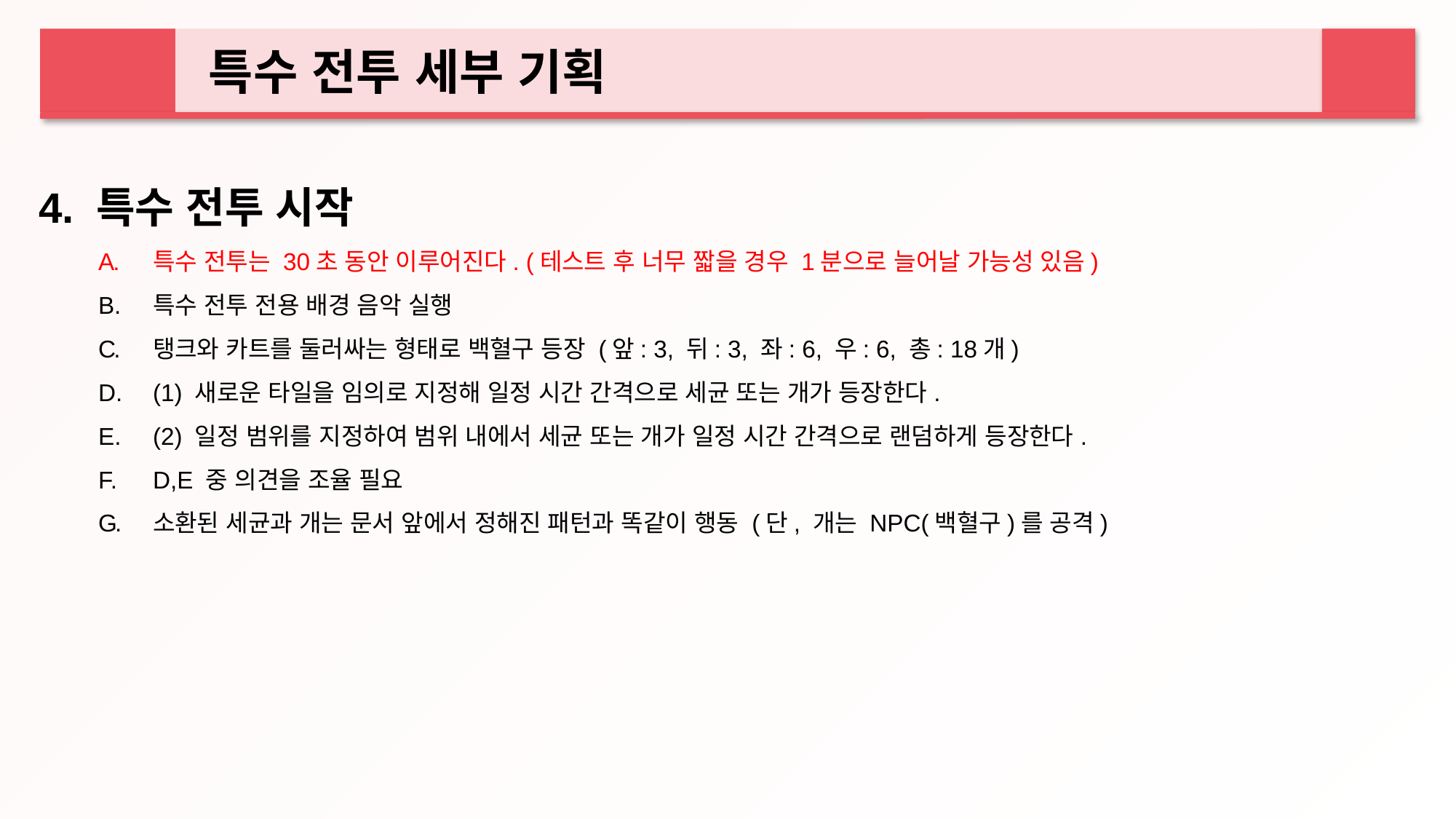

특수 전투 세부 기획

4. 특수 전투 시작
특수 전투는 30초 동안 이루어진다. (테스트 후 너무 짧을 경우 1분으로 늘어날 가능성 있음)
특수 전투 전용 배경 음악 실행
탱크와 카트를 둘러싸는 형태로 백혈구 등장 (앞: 3, 뒤: 3, 좌: 6, 우: 6, 총: 18개)
(1) 새로운 타일을 임의로 지정해 일정 시간 간격으로 세균 또는 개가 등장한다.
(2) 일정 범위를 지정하여 범위 내에서 세균 또는 개가 일정 시간 간격으로 랜덤하게 등장한다.
D,E 중 의견을 조율 필요
소환된 세균과 개는 문서 앞에서 정해진 패턴과 똑같이 행동 (단, 개는 NPC(백혈구)를 공격)